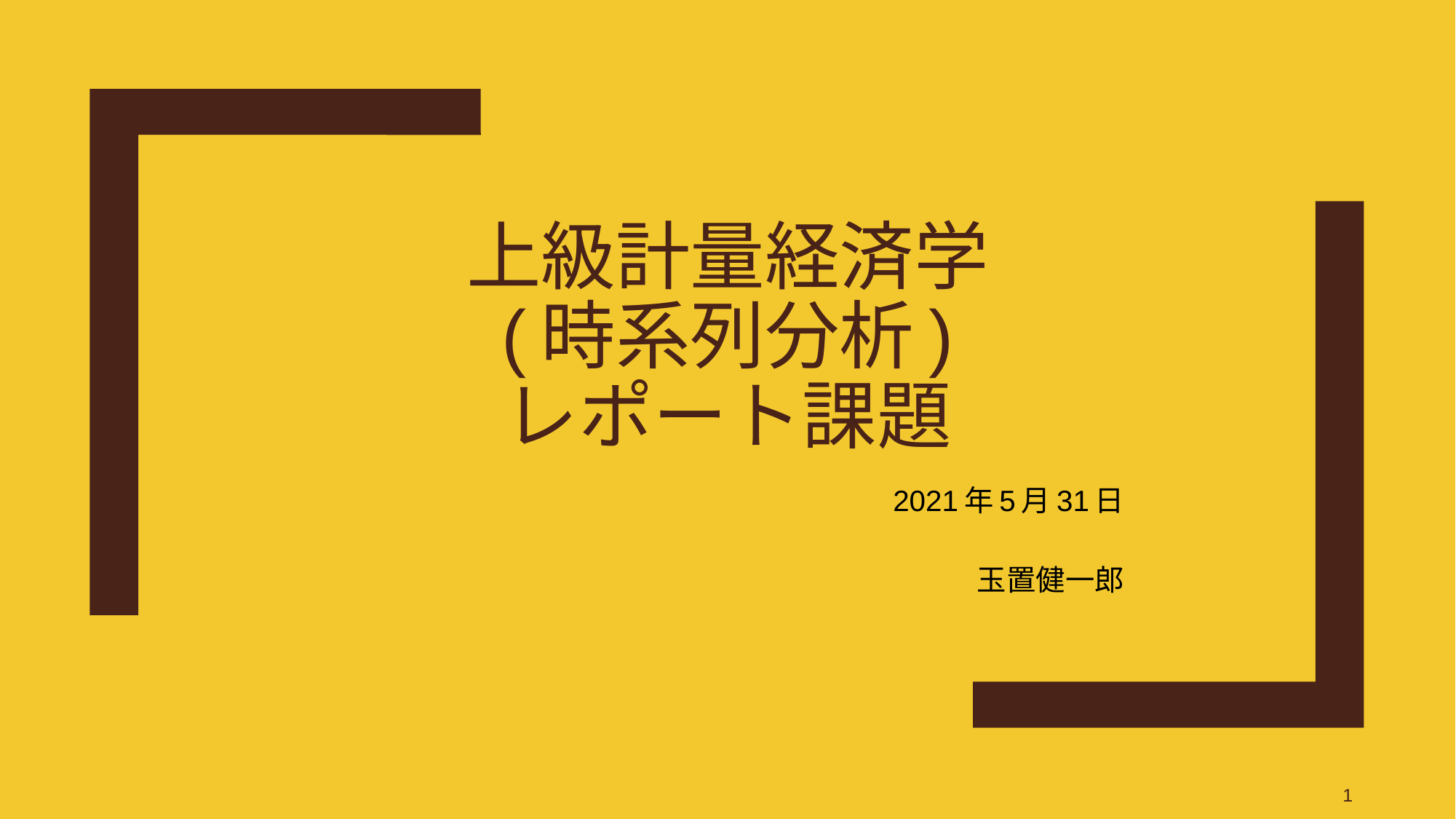

# 上級計量経済学 (時系列分析) レポート課題
2021年5月31日

玉置健一郎
1